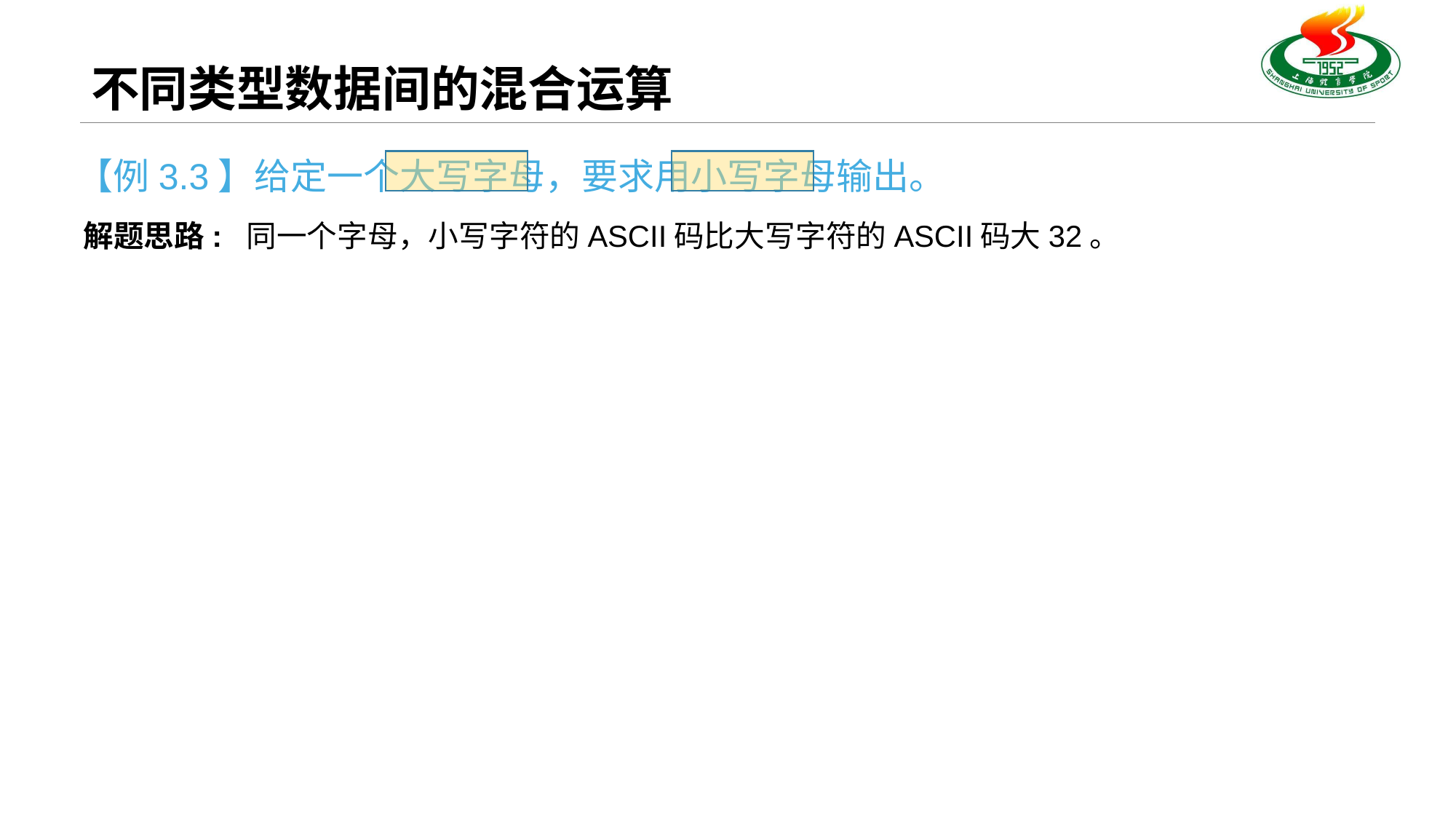

# 不同类型数据间的混合运算
【例3.3】给定一个大写字母，要求用小写字母输出。

解题思路:  同一个字母，小写字符的ASCII码比大写字符的ASCII码大32。